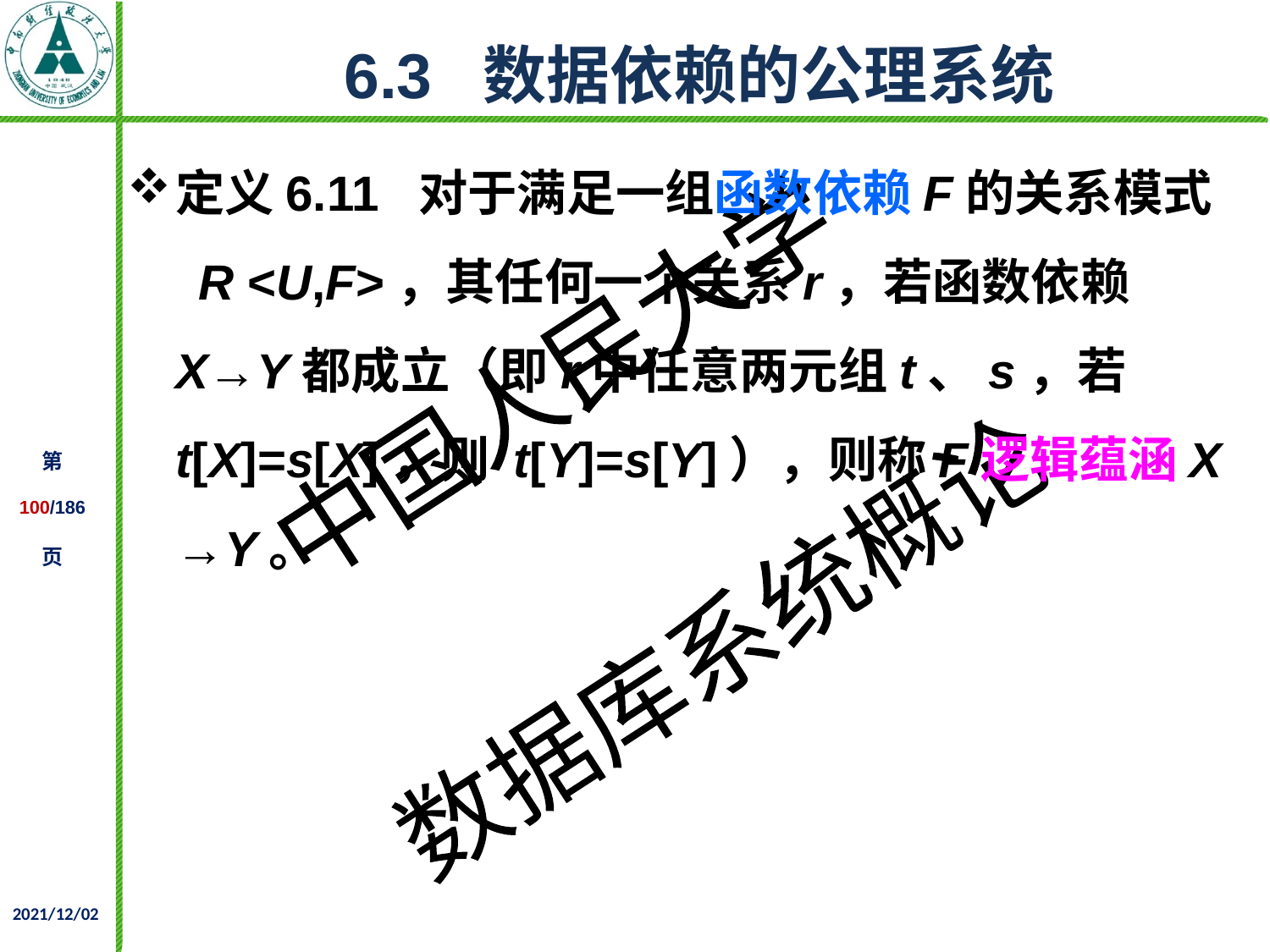

# 6.3  数据依赖的公理系统
定义6.11  对于满足一组函数依赖F的关系模式   R <U,F>，其任何一个关系r，若函数依赖X→Y都成立（即r中任意两元组t、s，若t[X]=s[X]，则 t[Y]=s[Y]），则称F逻辑蕴涵X →Y。

2021/12/02